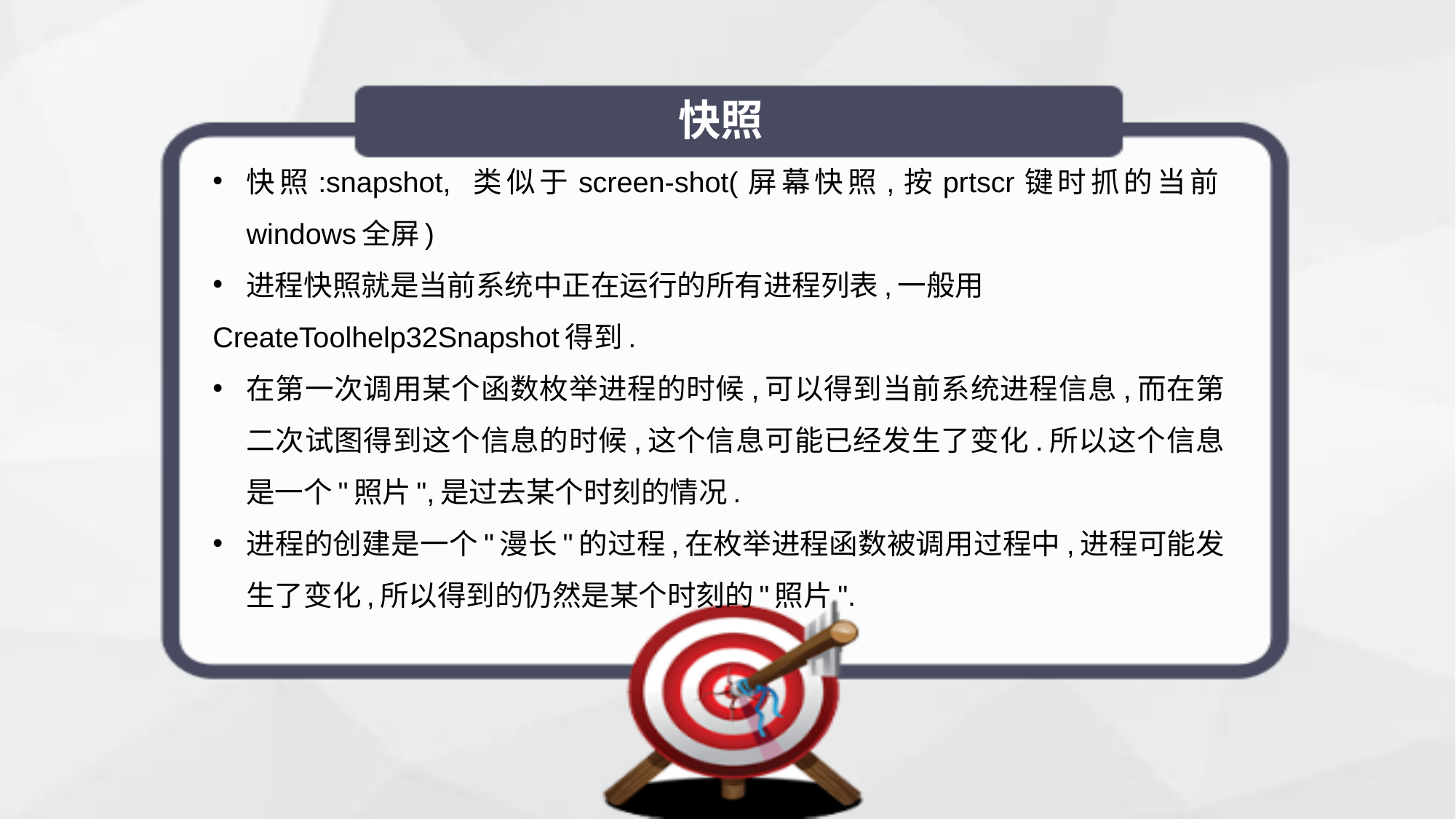

快照
快照:snapshot, 类似于screen-shot(屏幕快照,按prtscr键时抓的当前windows全屏)
进程快照就是当前系统中正在运行的所有进程列表,一般用
CreateToolhelp32Snapshot得到.
在第一次调用某个函数枚举进程的时候,可以得到当前系统进程信息,而在第二次试图得到这个信息的时候,这个信息可能已经发生了变化.所以这个信息是一个"照片",是过去某个时刻的情况.
进程的创建是一个"漫长"的过程,在枚举进程函数被调用过程中,进程可能发生了变化,所以得到的仍然是某个时刻的"照片".